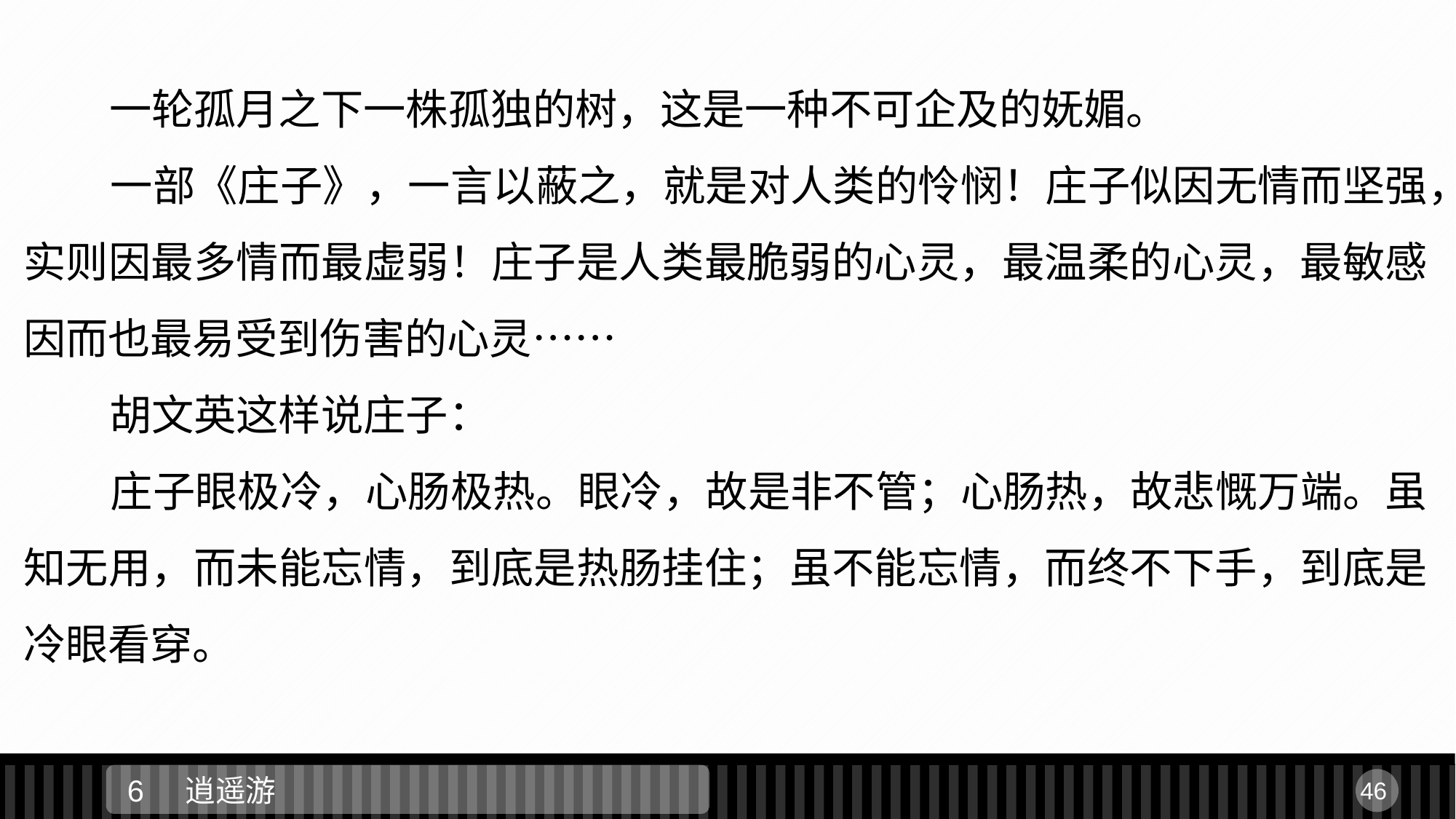

一轮孤月之下一株孤独的树，这是一种不可企及的妩媚。
        一部《庄子》，一言以蔽之，就是对人类的怜悯！庄子似因无情而坚强，实则因最多情而最虚弱！庄子是人类最脆弱的心灵，最温柔的心灵，最敏感因而也最易受到伤害的心灵……
        胡文英这样说庄子：
        庄子眼极冷，心肠极热。眼冷，故是非不管；心肠热，故悲慨万端。虽知无用，而未能忘情，到底是热肠挂住；虽不能忘情，而终不下手，到底是冷眼看穿。